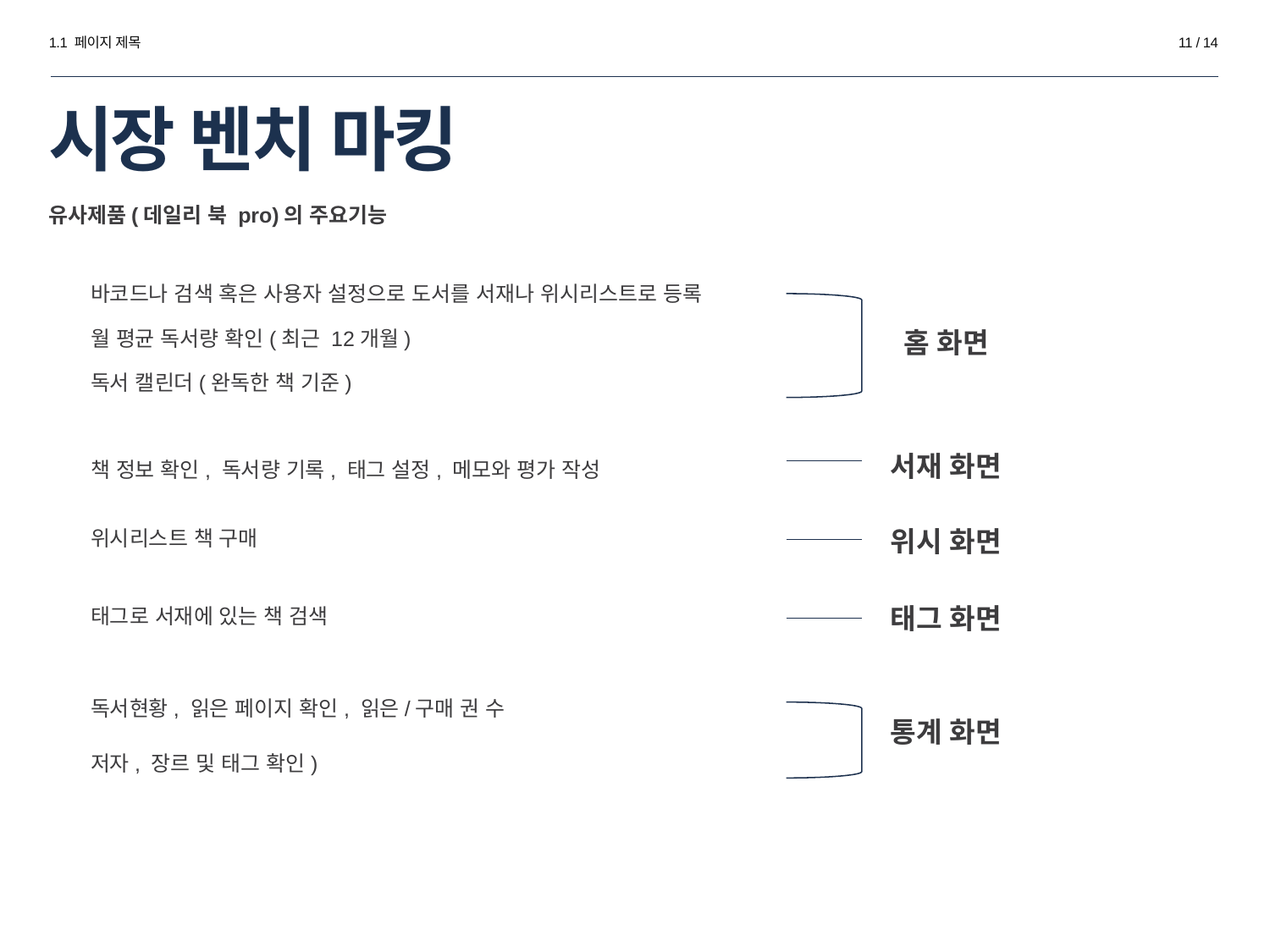

1.1 페이지 제목
11 / 14
# 시장 벤치 마킹
유사제품(데일리 북 pro)의 주요기능
    바코드나 검색 혹은 사용자 설정으로 도서를 서재나 위시리스트로 등록

    월 평균 독서량 확인(최근 12개월)
홈 화면
    독서 캘린더(완독한 책 기준)

서재 화면
    책 정보 확인, 독서량 기록, 태그 설정, 메모와 평가 작성

위시 화면
    위시리스트 책 구매

태그 화면
    태그로 서재에 있는 책 검색

    독서현황, 읽은 페이지 확인, 읽은/구매 권 수

통계 화면
    저자, 장르 및 태그 확인)